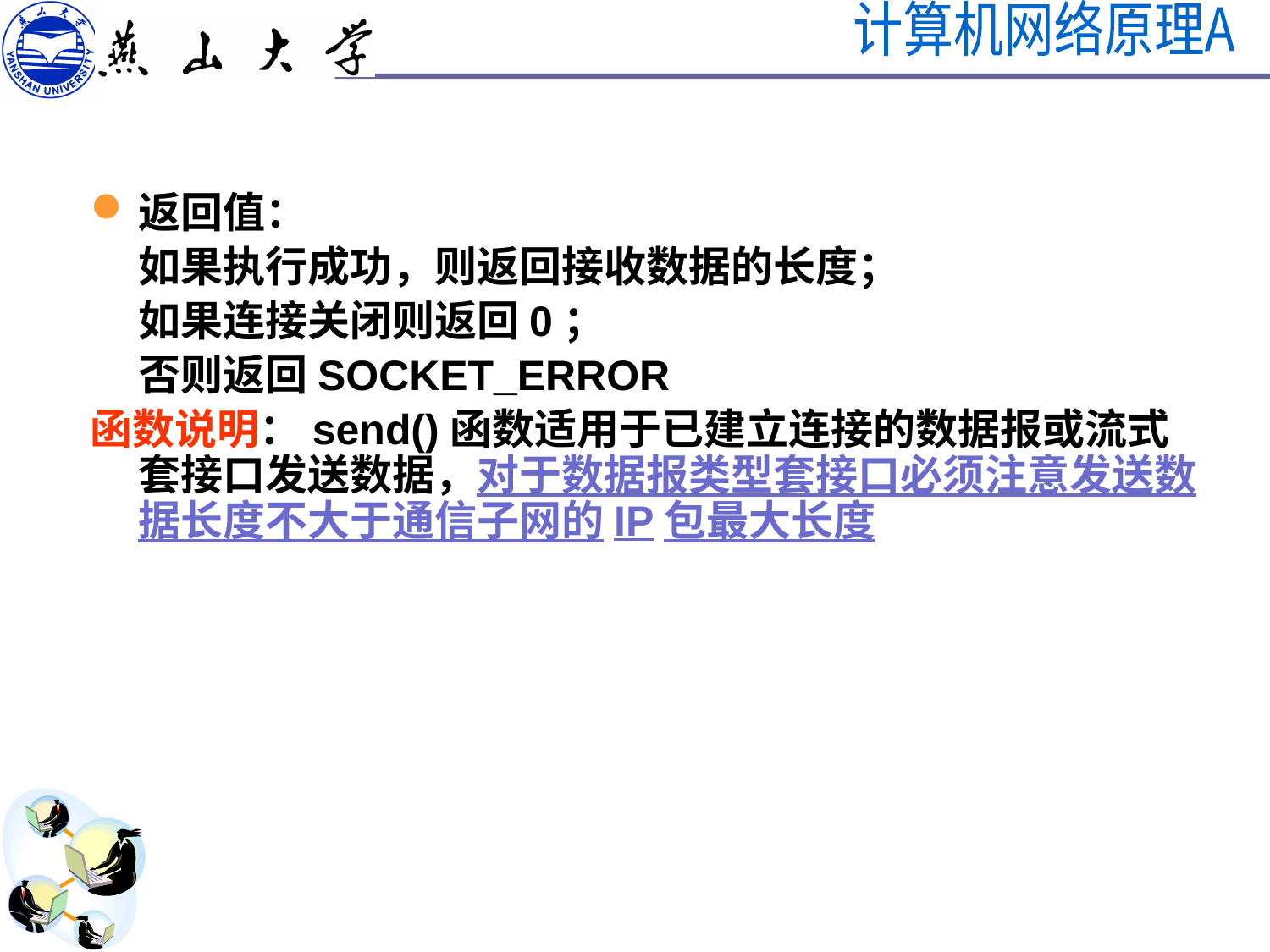

返回值：
	如果执行成功，则返回接收数据的长度；
	如果连接关闭则返回0；
	否则返回SOCKET_ERROR
函数说明：send()函数适用于已建立连接的数据报或流式套接口发送数据，对于数据报类型套接口必须注意发送数据长度不大于通信子网的IP包最大长度

76